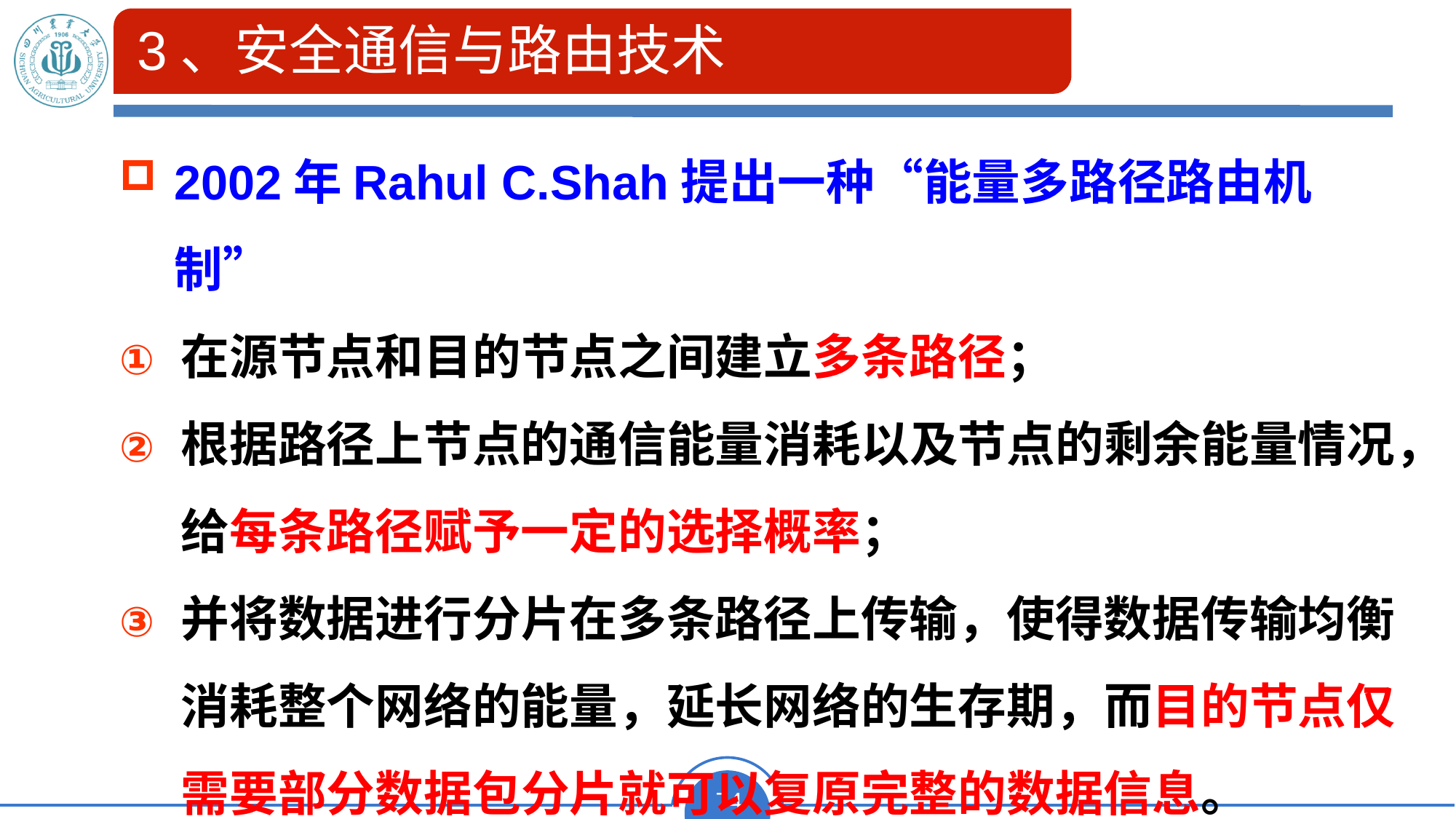

# 3、安全通信与路由技术
2002年Rahul C.Shah提出一种“能量多路径路由机制”
在源节点和目的节点之间建立多条路径；
根据路径上节点的通信能量消耗以及节点的剩余能量情况，给每条路径赋予一定的选择概率；
并将数据进行分片在多条路径上传输，使得数据传输均衡消耗整个网络的能量，延长网络的生存期，而目的节点仅需要部分数据包分片就可以复原完整的数据信息。